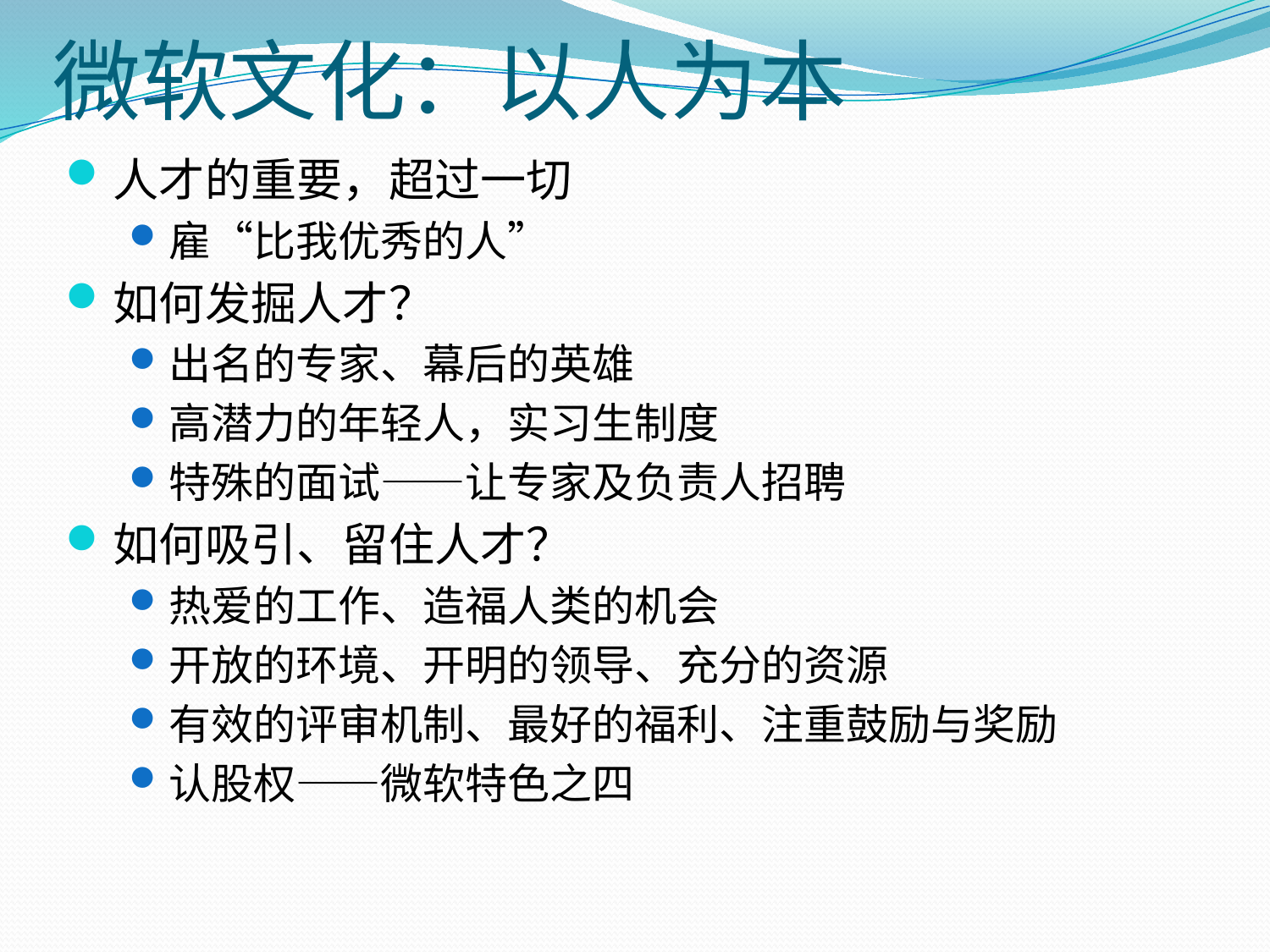

# 微软文化：以人为本
人才的重要，超过一切
雇“比我优秀的人”
如何发掘人才？
出名的专家、幕后的英雄
高潜力的年轻人，实习生制度
特殊的面试——让专家及负责人招聘
如何吸引、留住人才？
热爱的工作、造福人类的机会
开放的环境、开明的领导、充分的资源
有效的评审机制、最好的福利、注重鼓励与奖励
认股权——微软特色之四